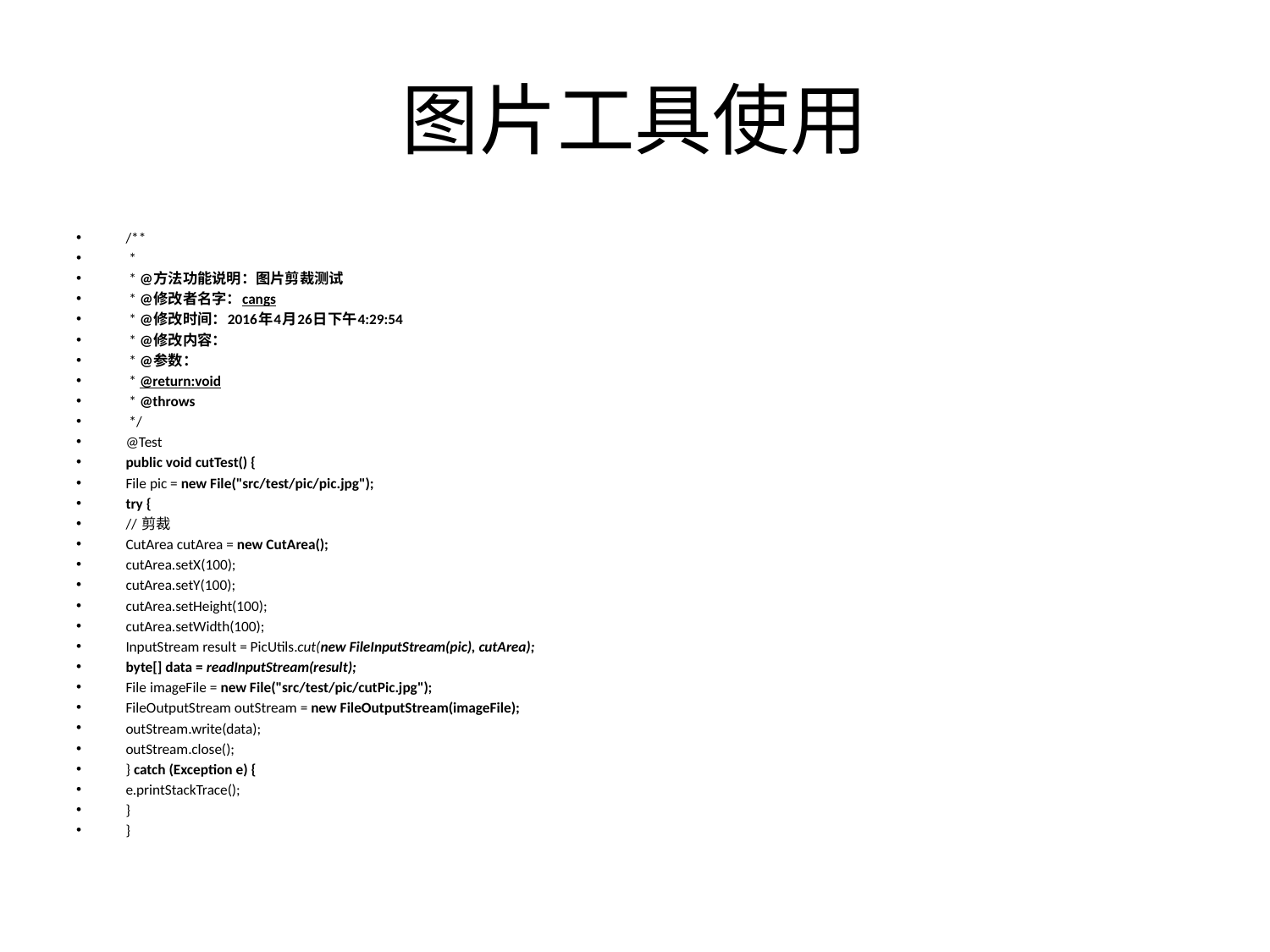

# 图片工具使用
/**
 *
 * @方法功能说明：图片剪裁测试
 * @修改者名字：cangs
 * @修改时间：2016年4月26日下午4:29:54
 * @修改内容：
 * @参数：
 * @return:void
 * @throws
 */
@Test
public void cutTest() {
File pic = new File("src/test/pic/pic.jpg");
try {
// 剪裁
CutArea cutArea = new CutArea();
cutArea.setX(100);
cutArea.setY(100);
cutArea.setHeight(100);
cutArea.setWidth(100);
InputStream result = PicUtils.cut(new FileInputStream(pic), cutArea);
byte[] data = readInputStream(result);
File imageFile = new File("src/test/pic/cutPic.jpg");
FileOutputStream outStream = new FileOutputStream(imageFile);
outStream.write(data);
outStream.close();
} catch (Exception e) {
e.printStackTrace();
}
}